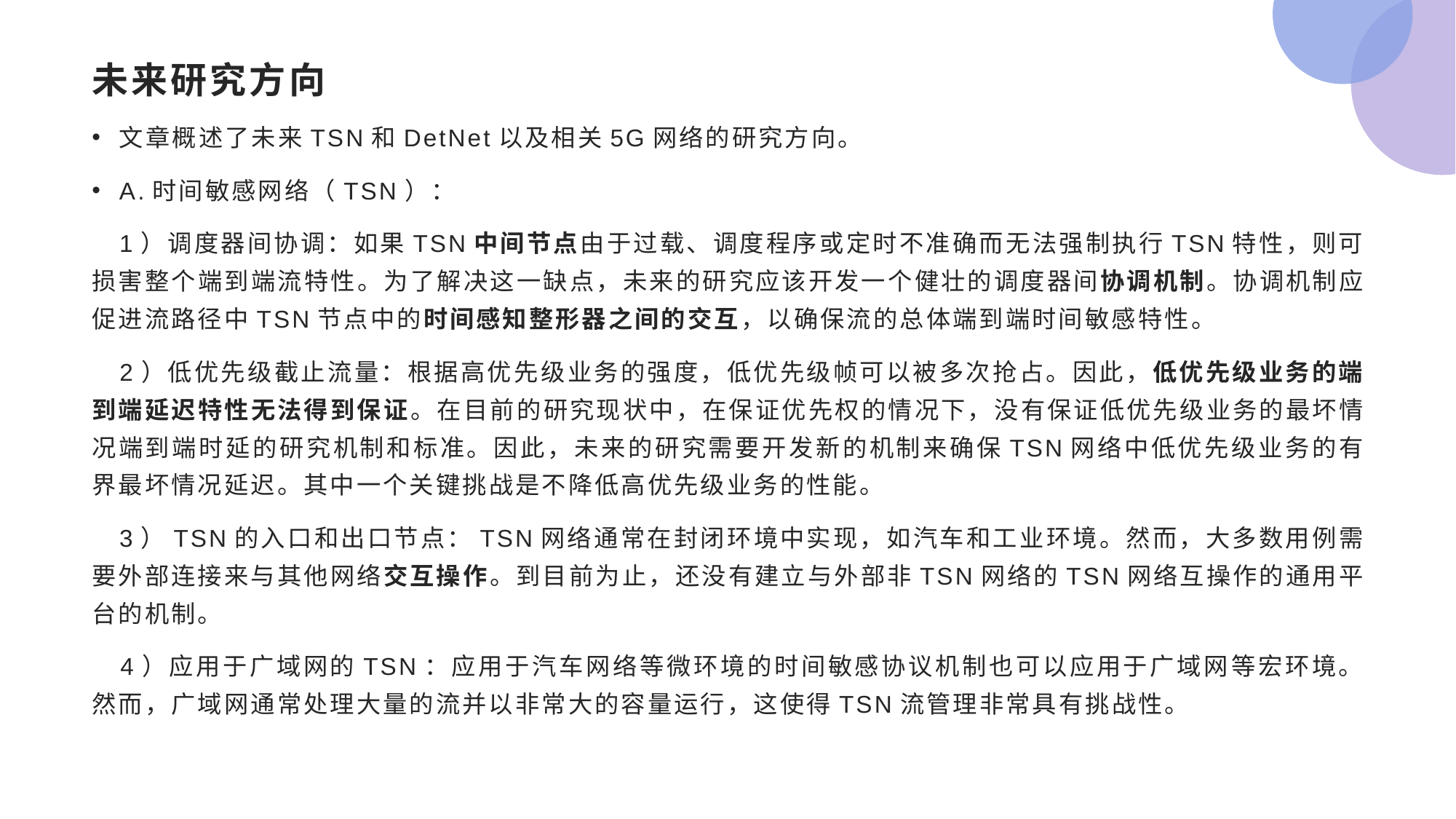

# 未来研究方向

文章概述了未来TSN和DetNet以及相关5G网络的研究方向。
A.时间敏感网络（TSN）：
   1）调度器间协调：如果TSN中间节点由于过载、调度程序或定时不准确而无法强制执行TSN特性，则可损害整个端到端流特性。为了解决这一缺点，未来的研究应该开发一个健壮的调度器间协调机制。协调机制应促进流路径中TSN节点中的时间感知整形器之间的交互，以确保流的总体端到端时间敏感特性。
   2）低优先级截止流量：根据高优先级业务的强度，低优先级帧可以被多次抢占。因此，低优先级业务的端到端延迟特性无法得到保证。在目前的研究现状中，在保证优先权的情况下，没有保证低优先级业务的最坏情况端到端时延的研究机制和标准。因此，未来的研究需要开发新的机制来确保TSN网络中低优先级业务的有界最坏情况延迟。其中一个关键挑战是不降低高优先级业务的性能。
   3）TSN的入口和出口节点：TSN网络通常在封闭环境中实现，如汽车和工业环境。然而，大多数用例需要外部连接来与其他网络交互操作。到目前为止，还没有建立与外部非TSN网络的TSN网络互操作的通用平台的机制。
   4）应用于广域网的TSN：应用于汽车网络等微环境的时间敏感协议机制也可以应用于广域网等宏环境。然而，广域网通常处理大量的流并以非常大的容量运行，这使得TSN流管理非常具有挑战性。